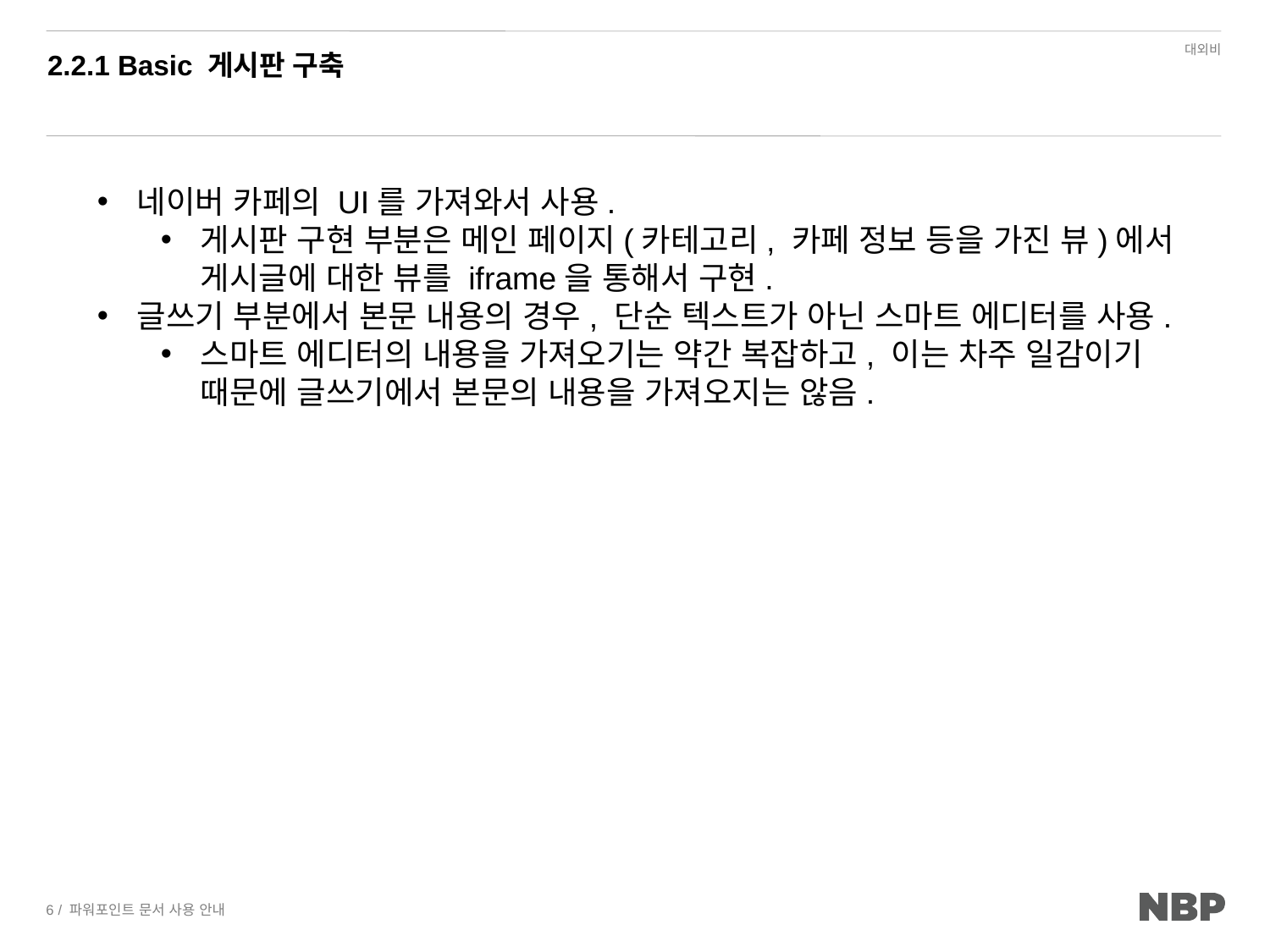

# 2.2.1 Basic 게시판 구축

네이버 카페의 UI를 가져와서 사용.
게시판 구현 부분은 메인 페이지(카테고리, 카페 정보 등을 가진 뷰)에서 게시글에 대한 뷰를 iframe을 통해서 구현.
글쓰기 부분에서 본문 내용의 경우, 단순 텍스트가 아닌 스마트 에디터를 사용.
스마트 에디터의 내용을 가져오기는 약간 복잡하고, 이는 차주 일감이기 때문에 글쓰기에서 본문의 내용을 가져오지는 않음.